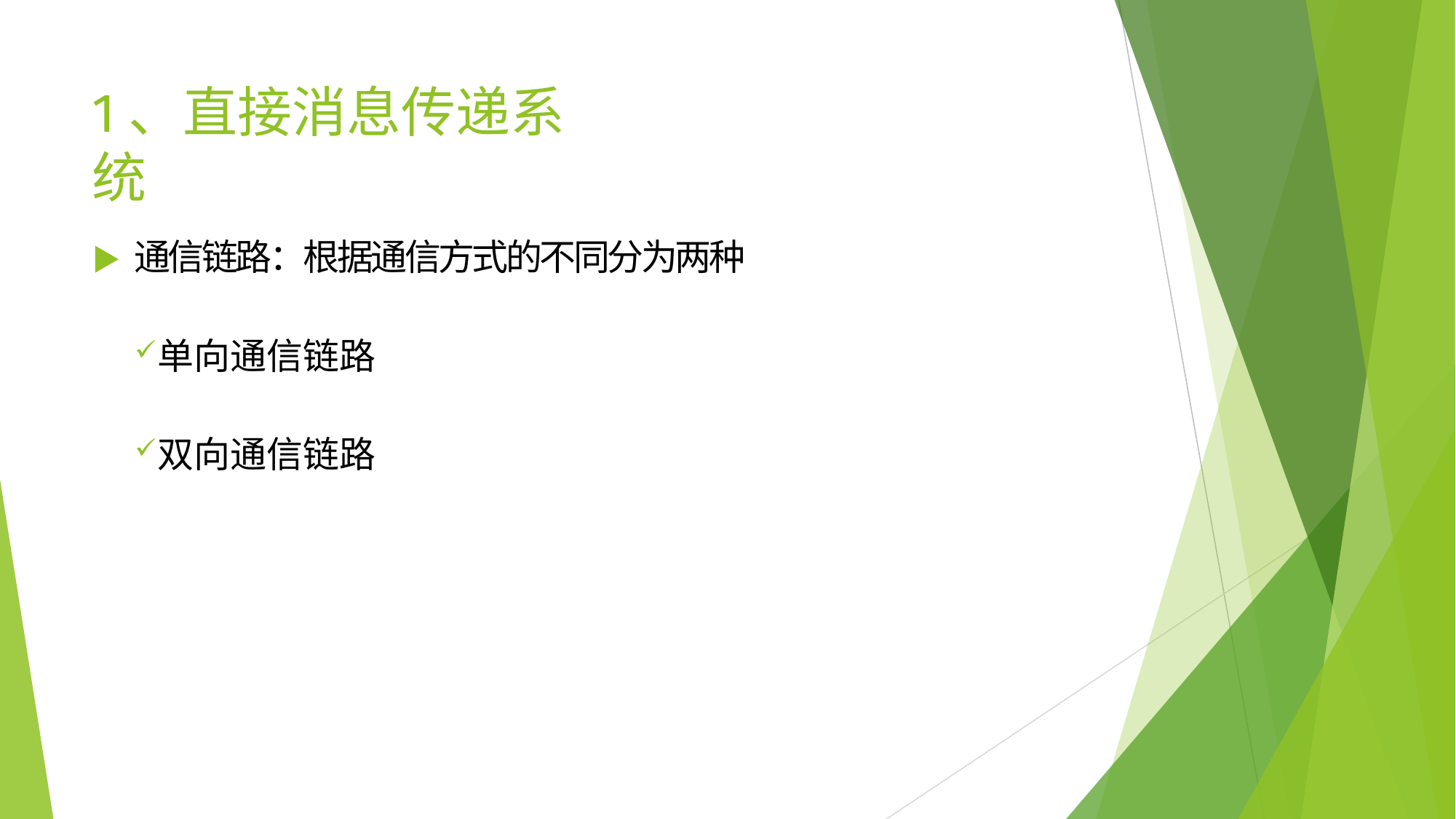

# 1、直接消息传递系统
▶	通信链路：根据通信方式的不同分为两种

单向通信链路

双向通信链路